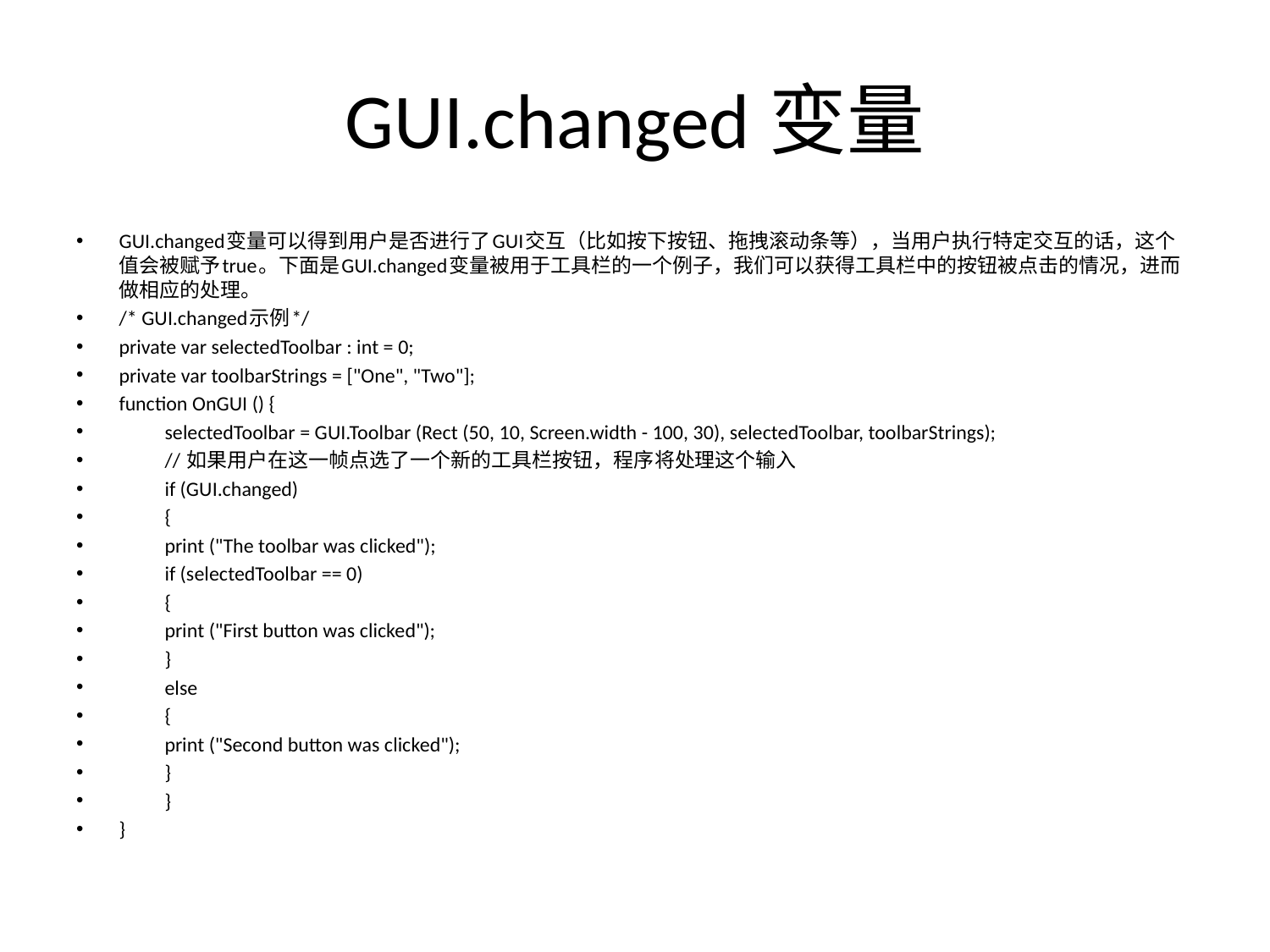

# GUI.changed变量
GUI.changed变量可以得到用户是否进行了GUI交互（比如按下按钮、拖拽滚动条等），当用户执行特定交互的话，这个值会被赋予true。下面是GUI.changed变量被用于工具栏的一个例子，我们可以获得工具栏中的按钮被点击的情况，进而做相应的处理。
/* GUI.changed示例*/
private var selectedToolbar : int = 0;
private var toolbarStrings = ["One", "Two"];
function OnGUI () {
	selectedToolbar = GUI.Toolbar (Rect (50, 10, Screen.width - 100, 30), selectedToolbar, toolbarStrings);
	// 如果用户在这一帧点选了一个新的工具栏按钮，程序将处理这个输入
	if (GUI.changed)
	{
		print ("The toolbar was clicked");
		if (selectedToolbar == 0)
		{
			print ("First button was clicked");
		}
		else
		{
			print ("Second button was clicked");
		}
	}
}